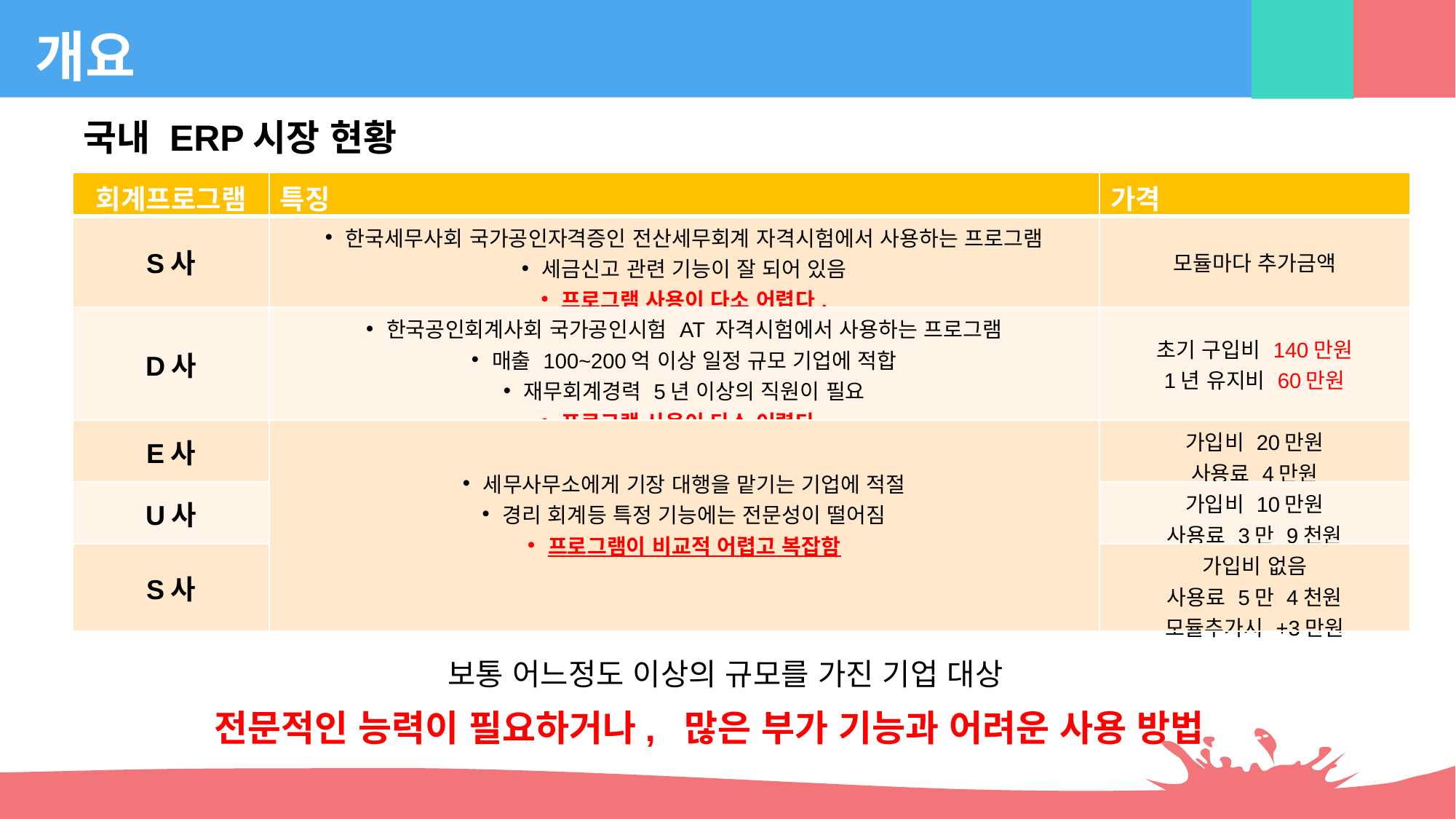

개요
국내 ERP시장 현황
| 회계프로그램 | 특징 | 가격 |
| --- | --- | --- |
| S사 | 한국세무사회 국가공인자격증인 전산세무회계 자격시험에서 사용하는 프로그램 세금신고 관련 기능이 잘 되어 있음 프로그램 사용이 다소 어렵다. | 모듈마다 추가금액 |
| D사 | 한국공인회계사회 국가공인시험 AT 자격시험에서 사용하는 프로그램 매출 100~200억 이상 일정 규모 기업에 적합 재무회계경력 5년 이상의 직원이 필요 프로그램 사용이 다소 어렵다. | 초기 구입비 140만원 1년 유지비 60만원 |
| E사 | 세무사무소에게 기장 대행을 맡기는 기업에 적절 경리 회계등 특정 기능에는 전문성이 떨어짐 프로그램이 비교적 어렵고 복잡함 | 가입비 20만원 사용료 4만원 |
| U사 |  | 가입비 10만원 사용료 3만 9천원 |
| S사 |  | 가입비 없음 사용료 5만 4천원 모듈추가시 +3만원 |
보통 어느정도 이상의 규모를 가진 기업 대상
전문적인 능력이 필요하거나,  많은 부가 기능과 어려운 사용 방법